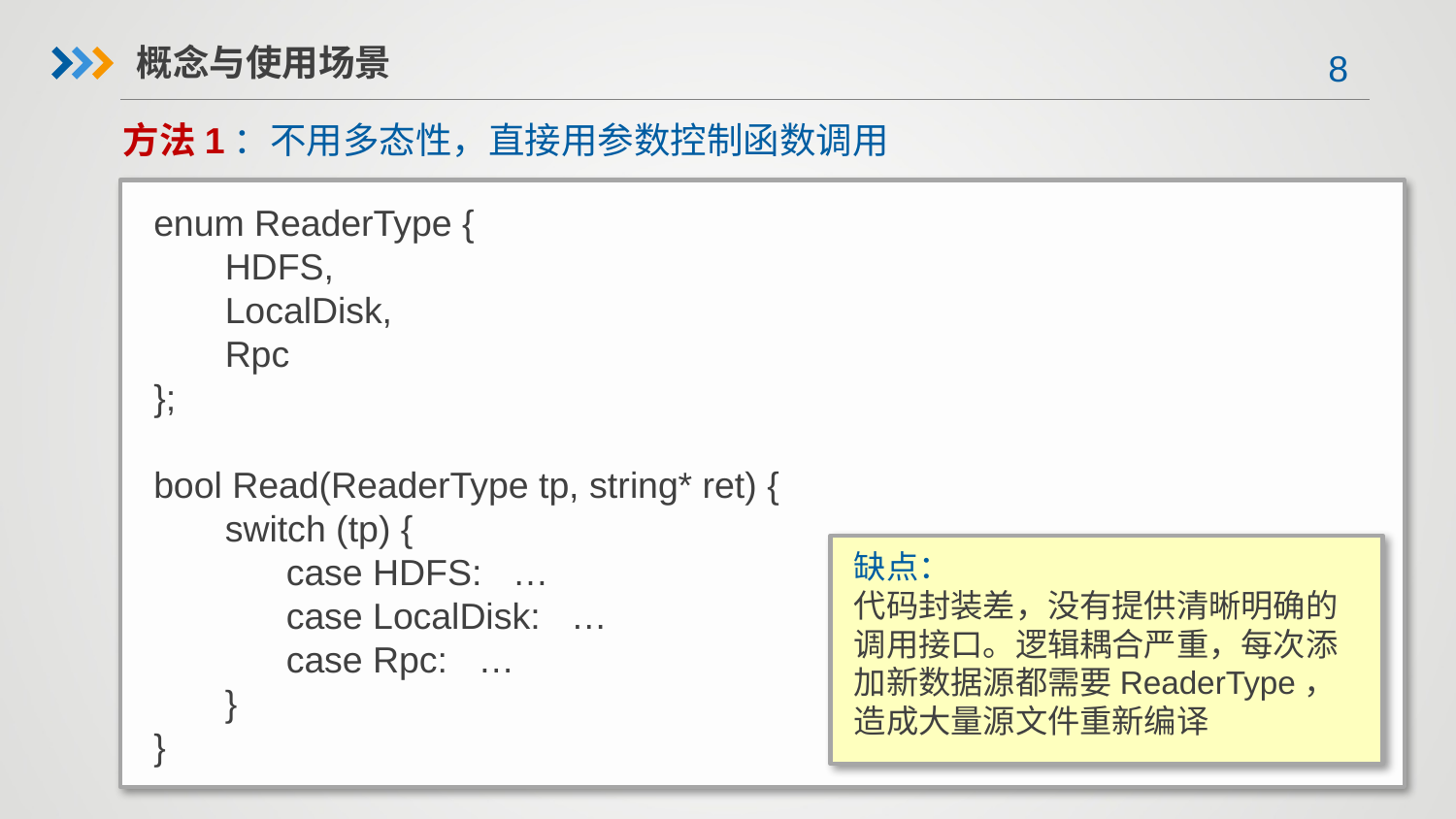

概念与使用场景
方法1：不用多态性，直接用参数控制函数调用

enum ReaderType {
       HDFS,
       LocalDisk,
       Rpc
};

bool Read(ReaderType tp, string* ret) {
       switch (tp) {
             case HDFS:   …
             case LocalDisk:   …
             case Rpc:   …
       }
}

缺点：
代码封装差，没有提供清晰明确的调用接口。逻辑耦合严重，每次添加新数据源都需要ReaderType，造成大量源文件重新编译